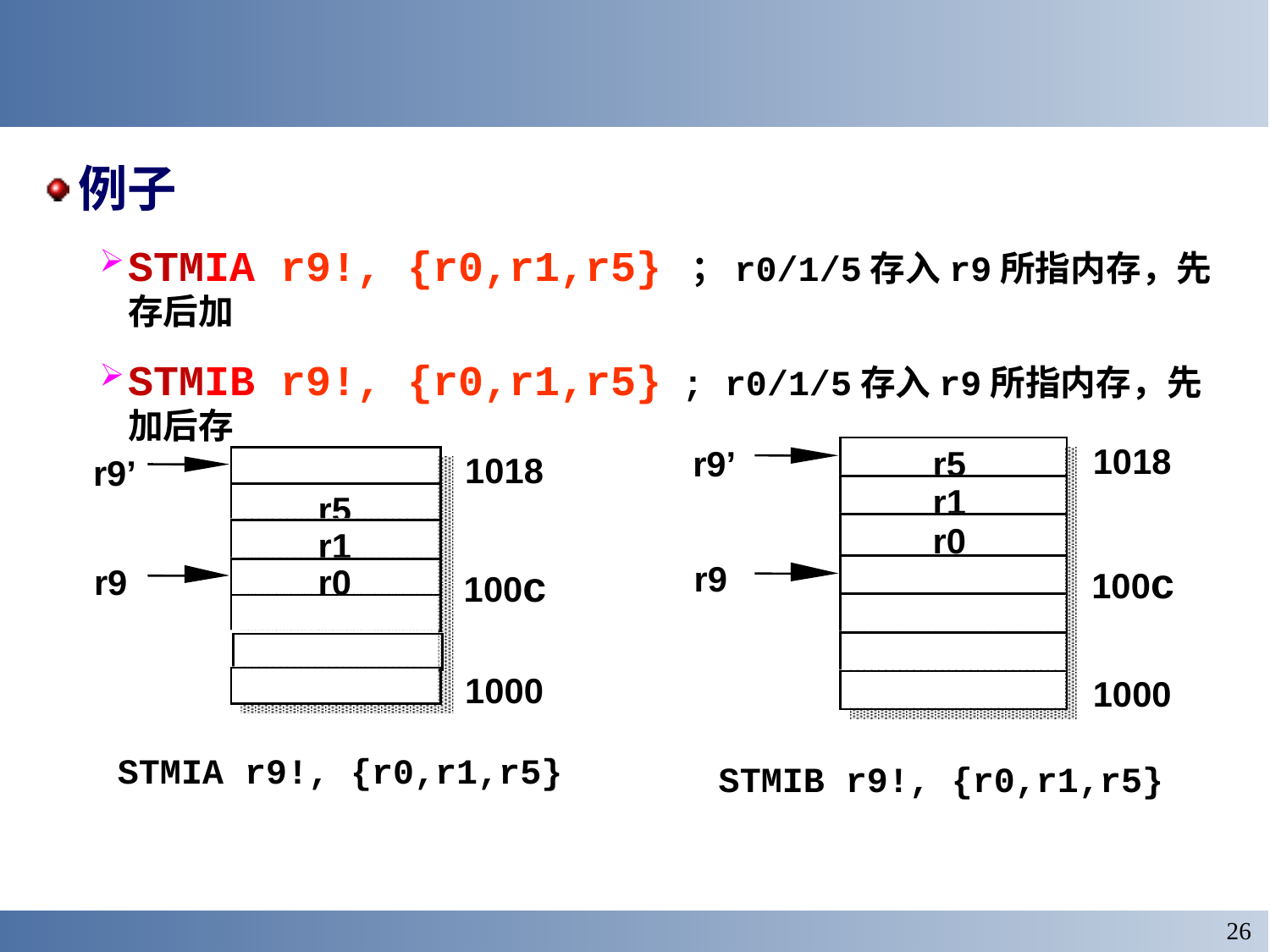

例子
STMIA r9!, {r0,r1,r5} ；r0/1/5存入r9所指内存，先存后加
STMIB r9!, {r0,r1,r5} ; r0/1/5存入r9所指内存，先加后存

1018
r9’
r5

r1

r0

r9
100c

1000

STMIB r9!, {r0,r1,r5}

1018
r9’

r5

r1

r9
r0
100c

1000

STMIA r9!, {r0,r1,r5}